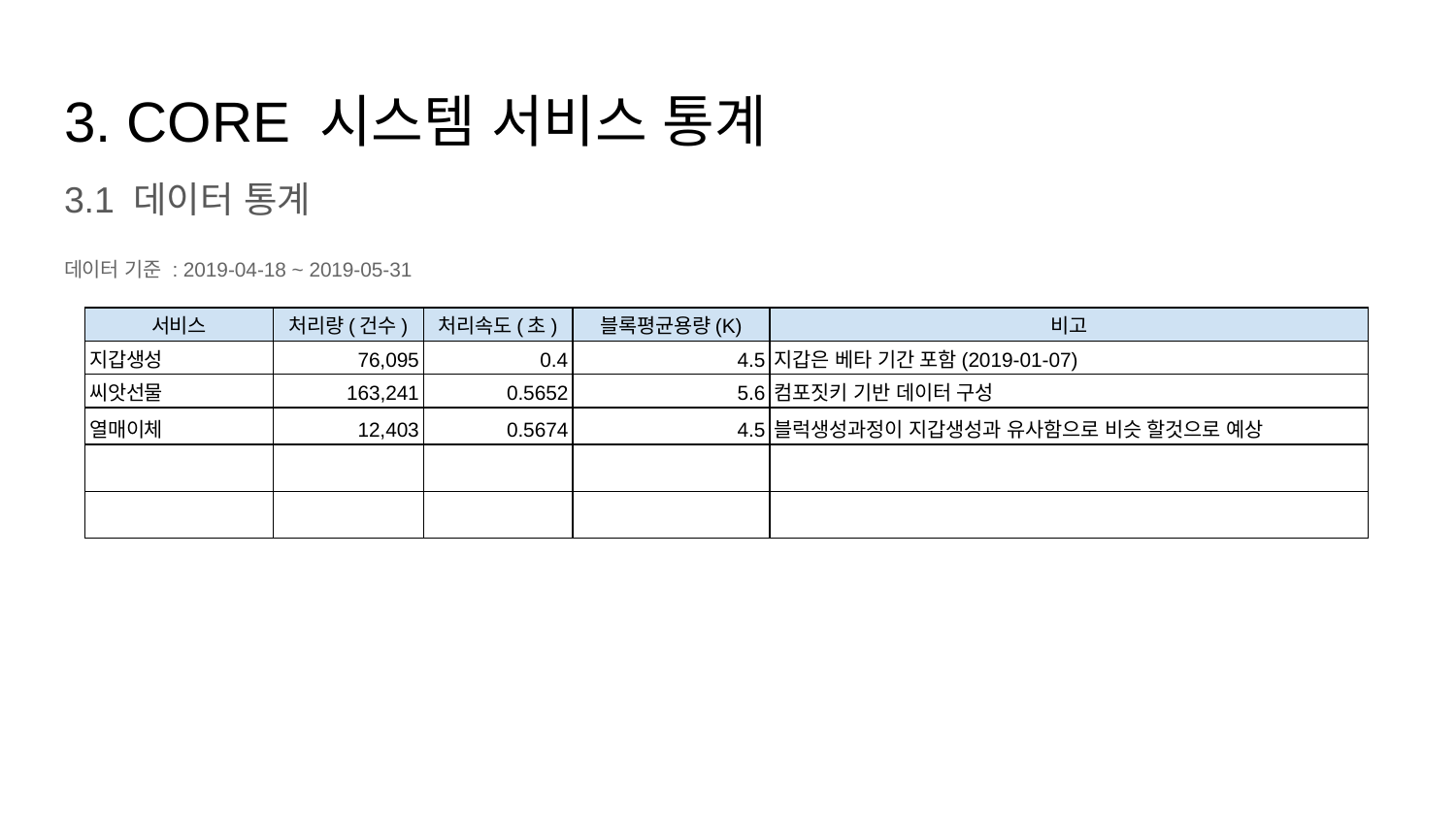

# 3. CORE 시스템 서비스 통계
3.1 데이터 통계
데이터 기준 : 2019-04-18 ~ 2019-05-31

| 서비스 | 처리량(건수) | 처리속도(초) | 블록평균용량(K) | 비고 |
| --- | --- | --- | --- | --- |
| 지갑생성 | 76,095 | 0.4 | 4.5 | 지갑은 베타 기간 포함(2019-01-07) |
| 씨앗선물 | 163,241 | 0.5652 | 5.6 | 컴포짓키 기반 데이터 구성 |
| 열매이체 | 12,403 | 0.5674 | 4.5 | 블럭생성과정이 지갑생성과 유사함으로 비슷 할것으로 예상 |
|  |  |  |  |  |
|  |  |  |  |  |